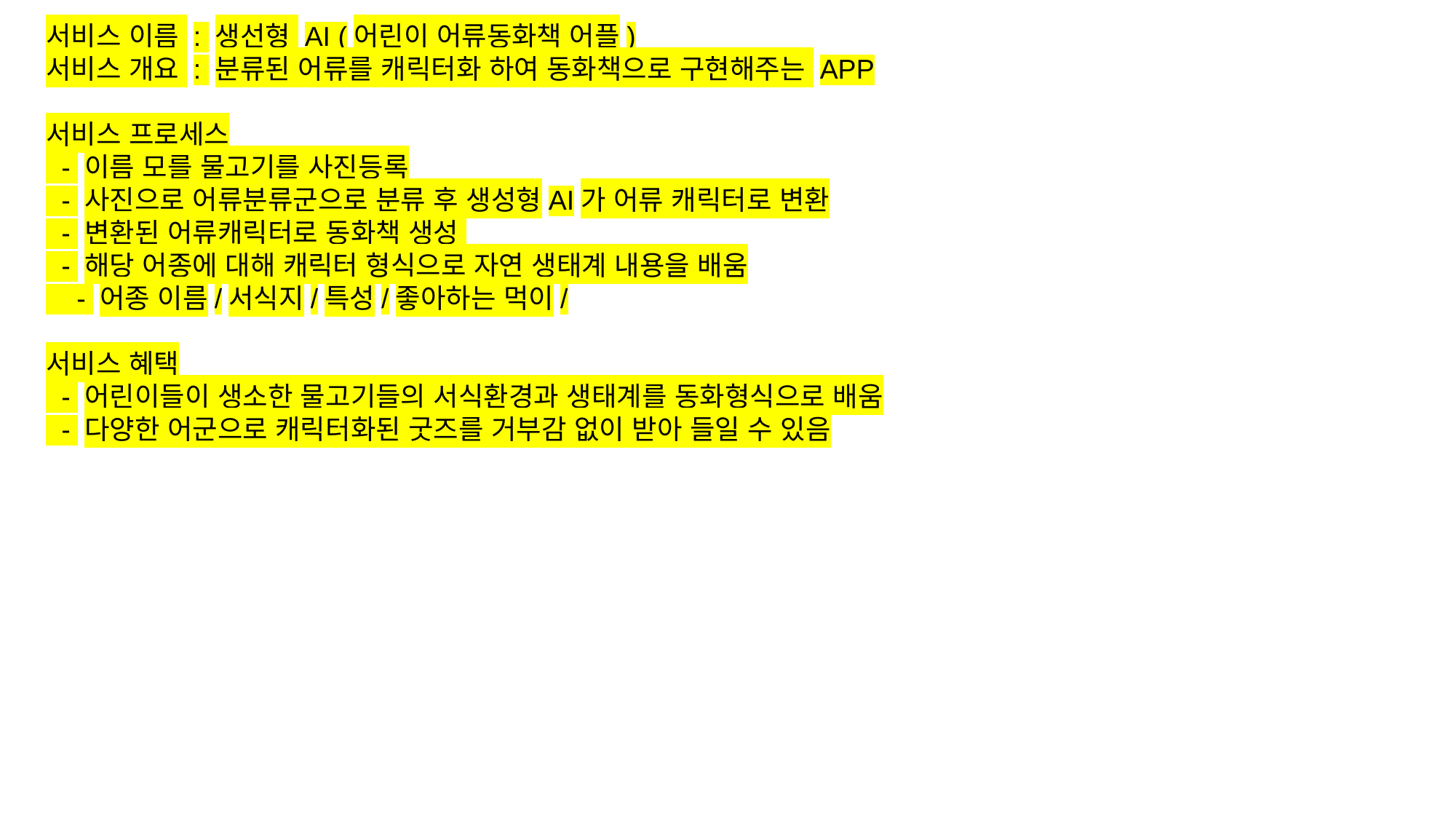

서비스 이름 : 생선형 AI (어린이 어류동화책 어플)
서비스 개요 : 분류된 어류를 캐릭터화 하여 동화책으로 구현해주는 APP

서비스 프로세스
  - 이름 모를 물고기를 사진등록
  - 사진으로 어류분류군으로 분류 후 생성형AI가 어류 캐릭터로 변환
  - 변환된 어류캐릭터로 동화책 생성
  - 해당 어종에 대해 캐릭터 형식으로 자연 생태계 내용을 배움
    - 어종 이름/서식지/특성/좋아하는 먹이/

서비스 혜택
  - 어린이들이 생소한 물고기들의 서식환경과 생태계를 동화형식으로 배움
  - 다양한 어군으로 캐릭터화된 굿즈를 거부감 없이 받아 들일 수 있음